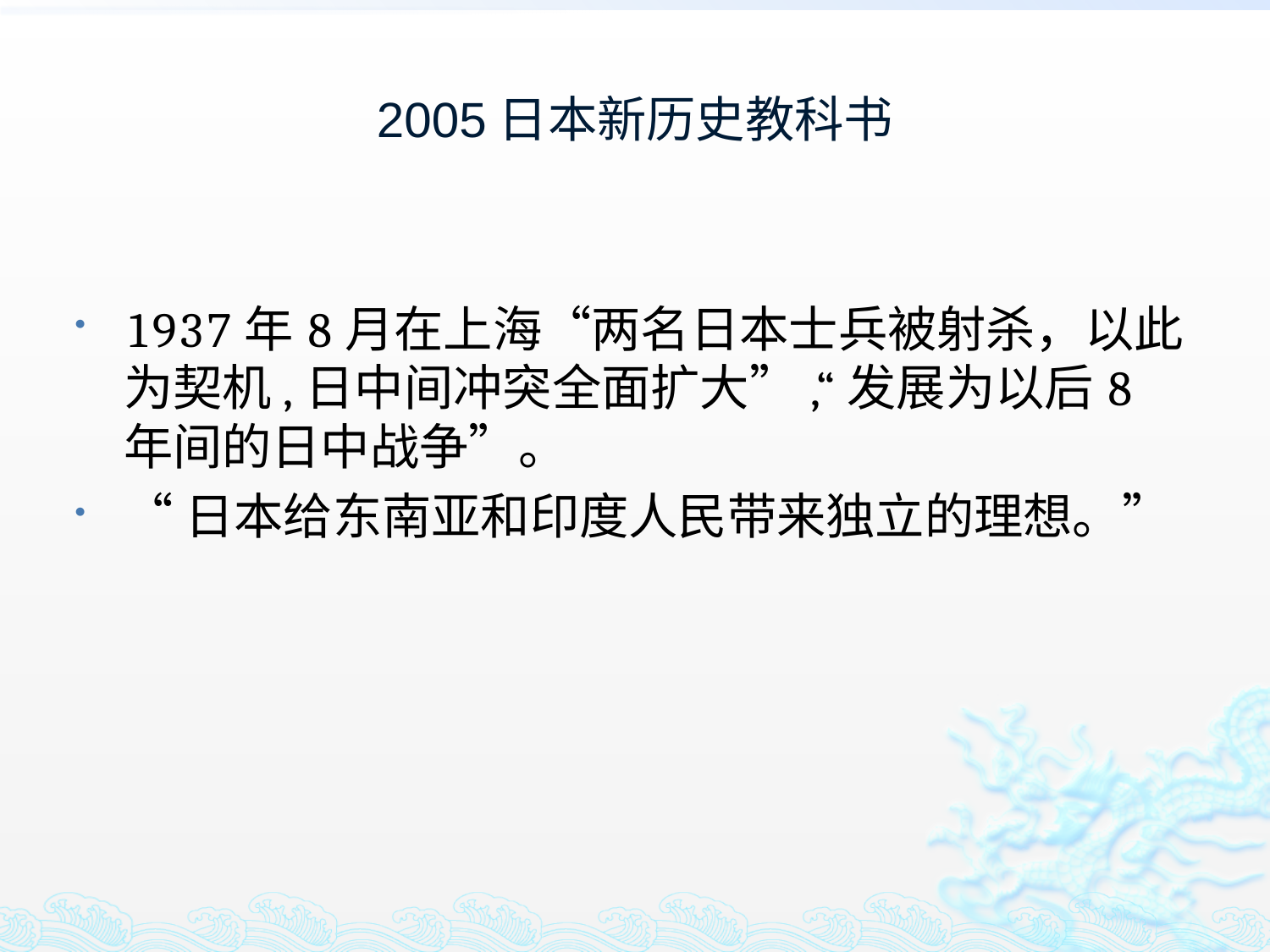

# 2005日本新历史教科书

1937年8月在上海“两名日本士兵被射杀，以此为契机,日中间冲突全面扩大”,“发展为以后8年间的日中战争”。
“日本给东南亚和印度人民带来独立的理想。”